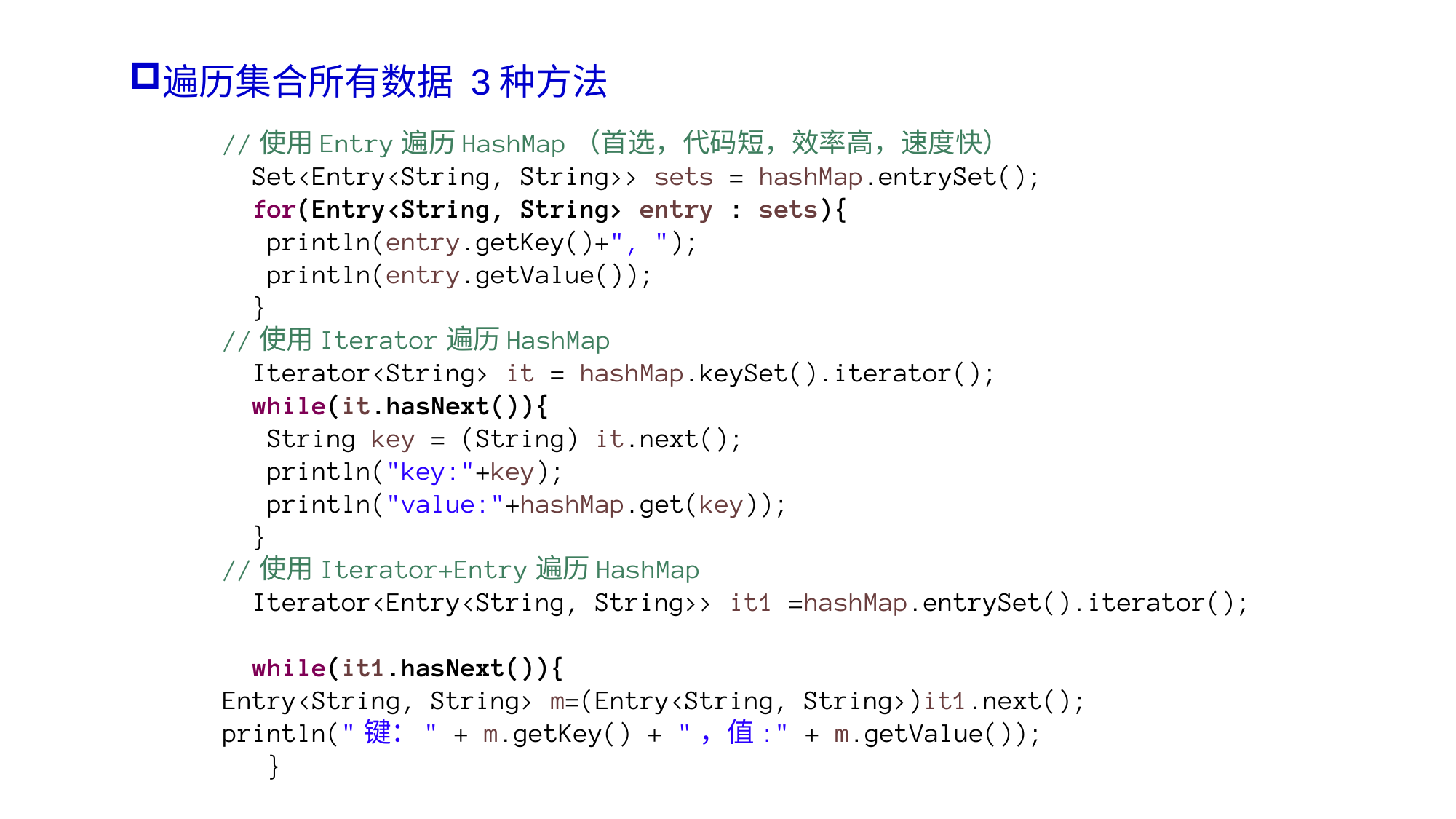

遍历集合所有数据 3种方法
//使用Entry遍历HashMap（首选，代码短，效率高，速度快）
  Set<Entry<String, String>> sets = hashMap.entrySet();
  for(Entry<String, String> entry : sets){
   println(entry.getKey()+", ");
   println(entry.getValue());
  }
//使用Iterator遍历HashMap
  Iterator<String> it = hashMap.keySet().iterator();
  while(it.hasNext()){
   String key = (String) it.next();
   println("key:"+key);
   println("value:"+hashMap.get(key));
  }
//使用Iterator+Entry遍历HashMap
  Iterator<Entry<String, String>> it1 =hashMap.entrySet().iterator();
  while(it1.hasNext()){
Entry<String, String> m=(Entry<String, String>)it1.next();
println("键：" + m.getKey() + "，值:" + m.getValue());
   }